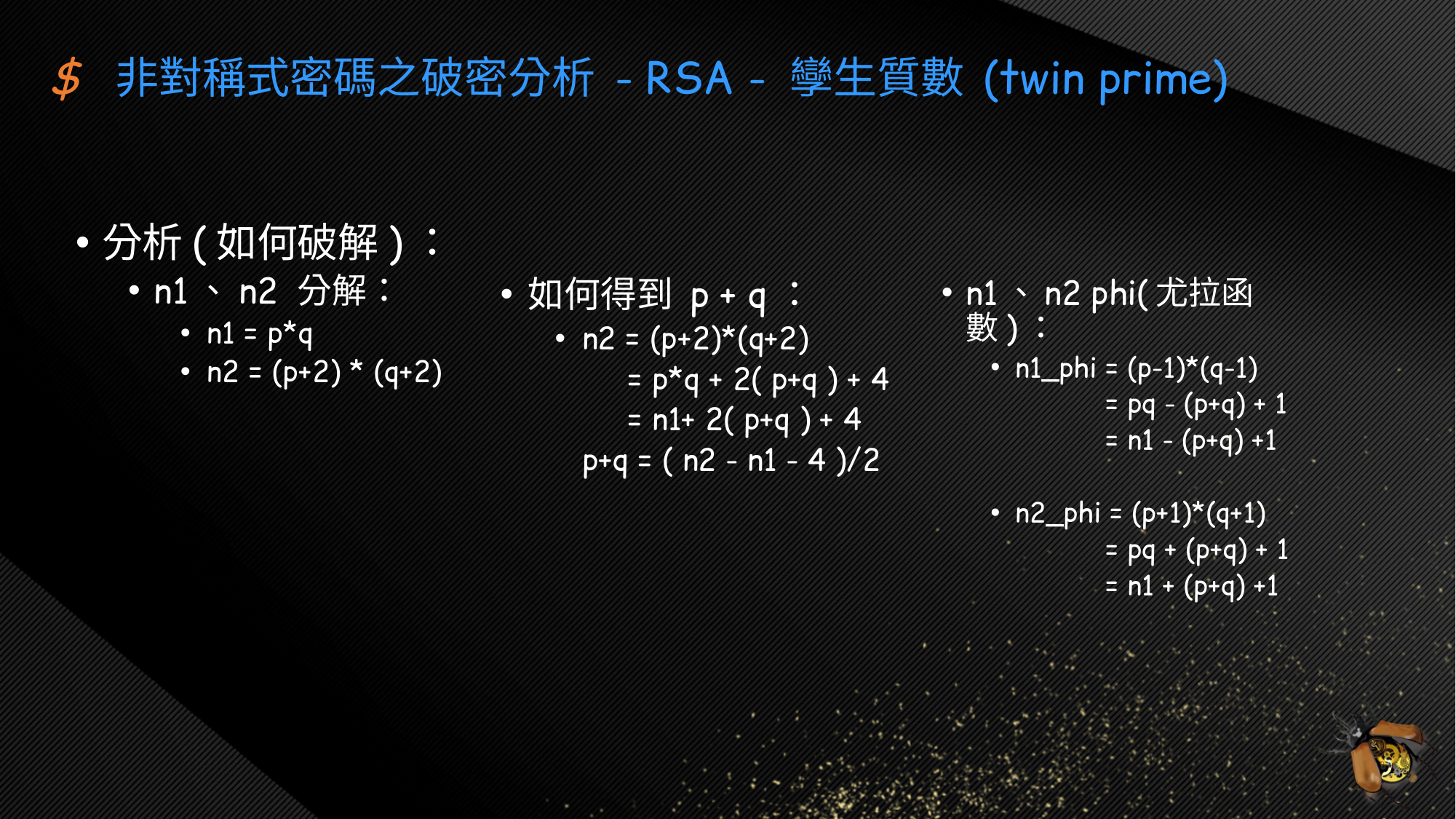

$  非對稱式密碼之破密分析 - RSA - 孿生質數 (twin prime)
分析(如何破解)：
n1、n2 分解：
n1 = p*q
n2 = (p+2) * (q+2)
如何得到 p + q：
n2 = (p+2)*(q+2)
        = p*q + 2( p+q ) + 4
        = n1+ 2( p+q ) + 4
   p+q = ( n2 - n1 - 4 )/2
n1、n2 phi(尤拉函數)：
n1_phi = (p-1)*(q-1)
	  = pq - (p+q) + 1
	  = n1 - (p+q) +1

n2_phi = (p+1)*(q+1)
	  = pq + (p+q) + 1
	  = n1 + (p+q) +1